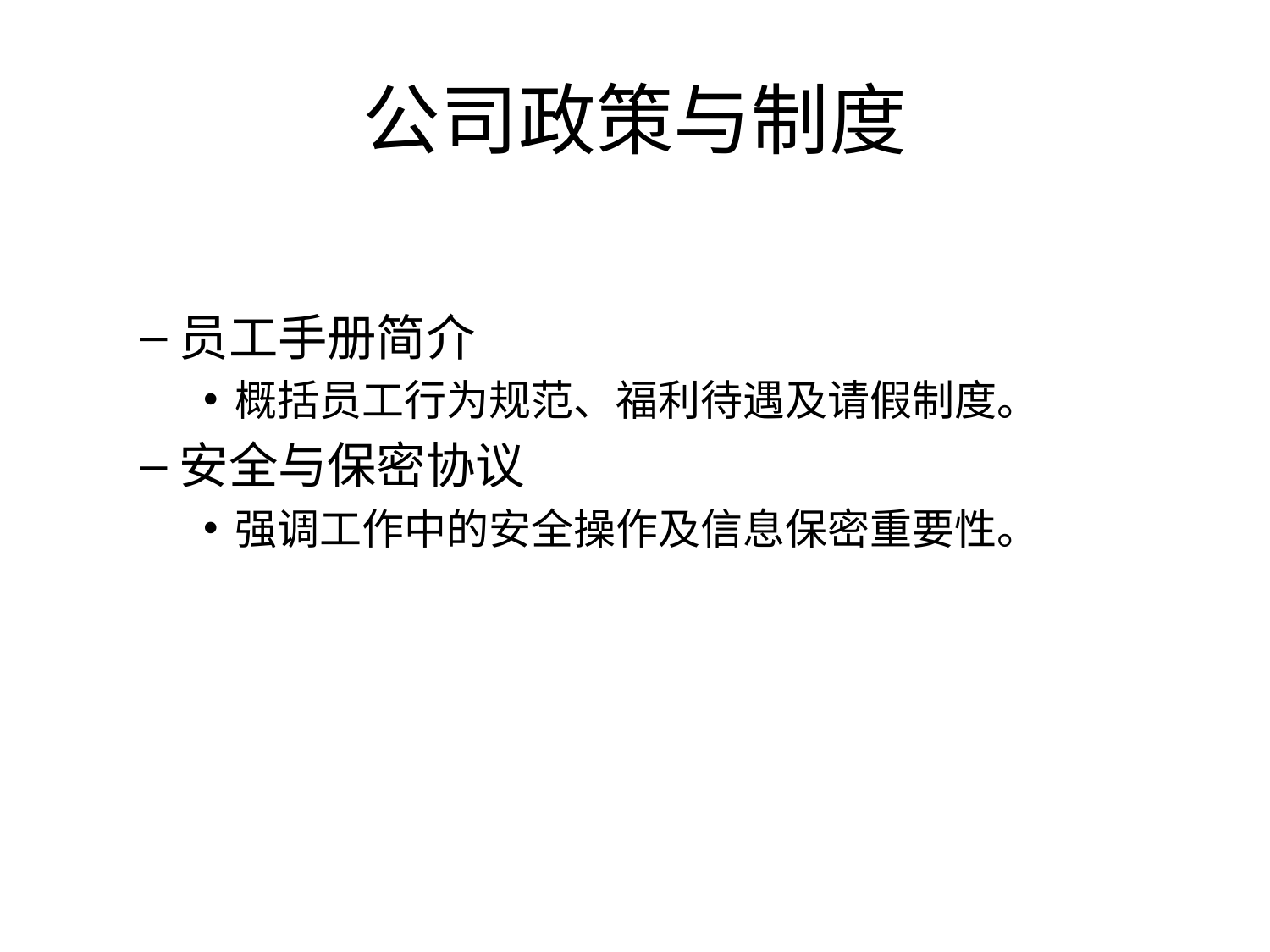

# 公司政策与制度

员工手册简介
概括员工行为规范、福利待遇及请假制度。
安全与保密协议
强调工作中的安全操作及信息保密重要性。